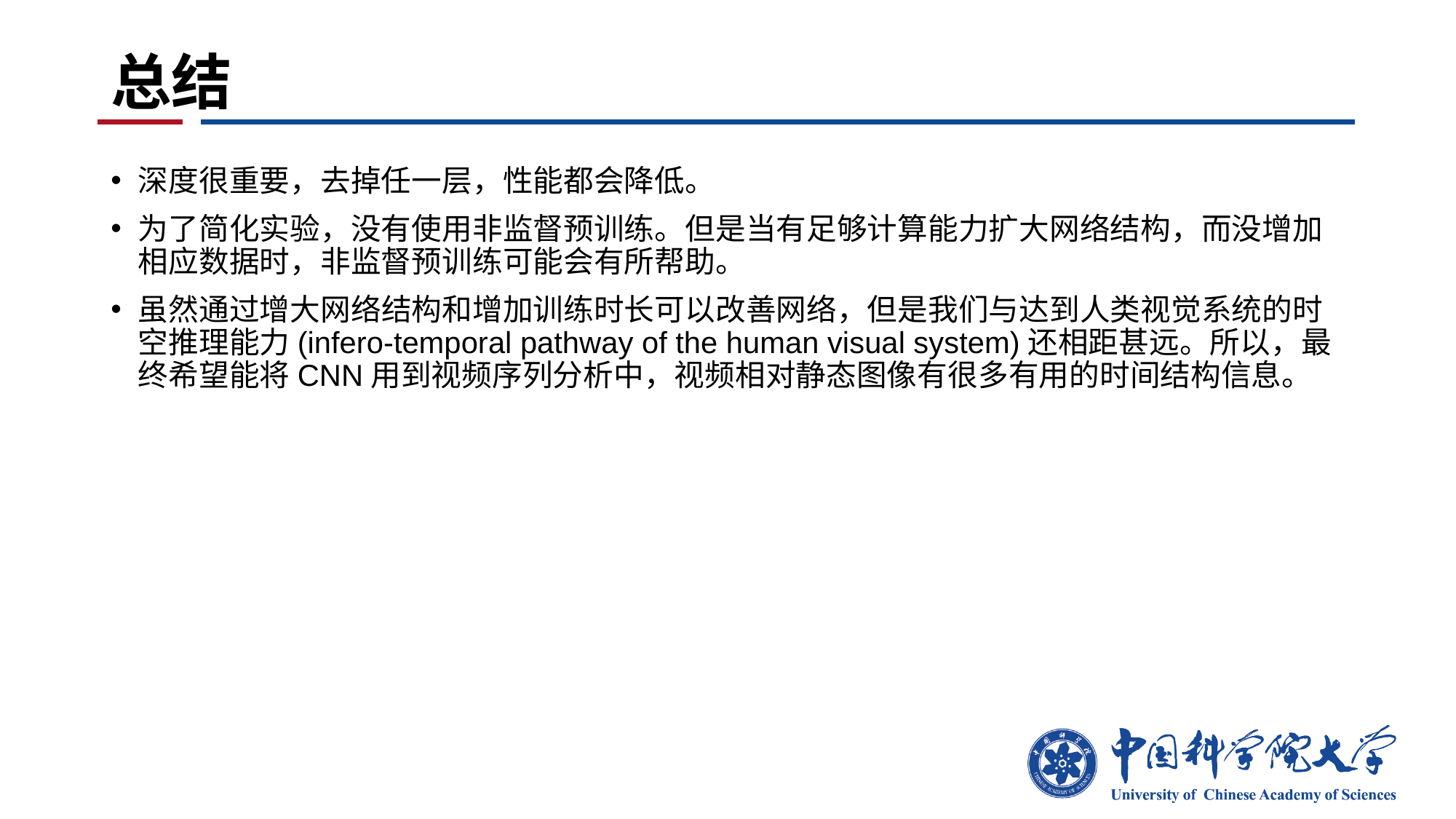

# 总结
深度很重要，去掉任一层，性能都会降低。
为了简化实验，没有使用非监督预训练。但是当有足够计算能力扩大网络结构，而没增加相应数据时，非监督预训练可能会有所帮助。
虽然通过增大网络结构和增加训练时长可以改善网络，但是我们与达到人类视觉系统的时空推理能力(infero-temporal pathway of the human visual system)还相距甚远。所以，最终希望能将CNN用到视频序列分析中，视频相对静态图像有很多有用的时间结构信息。